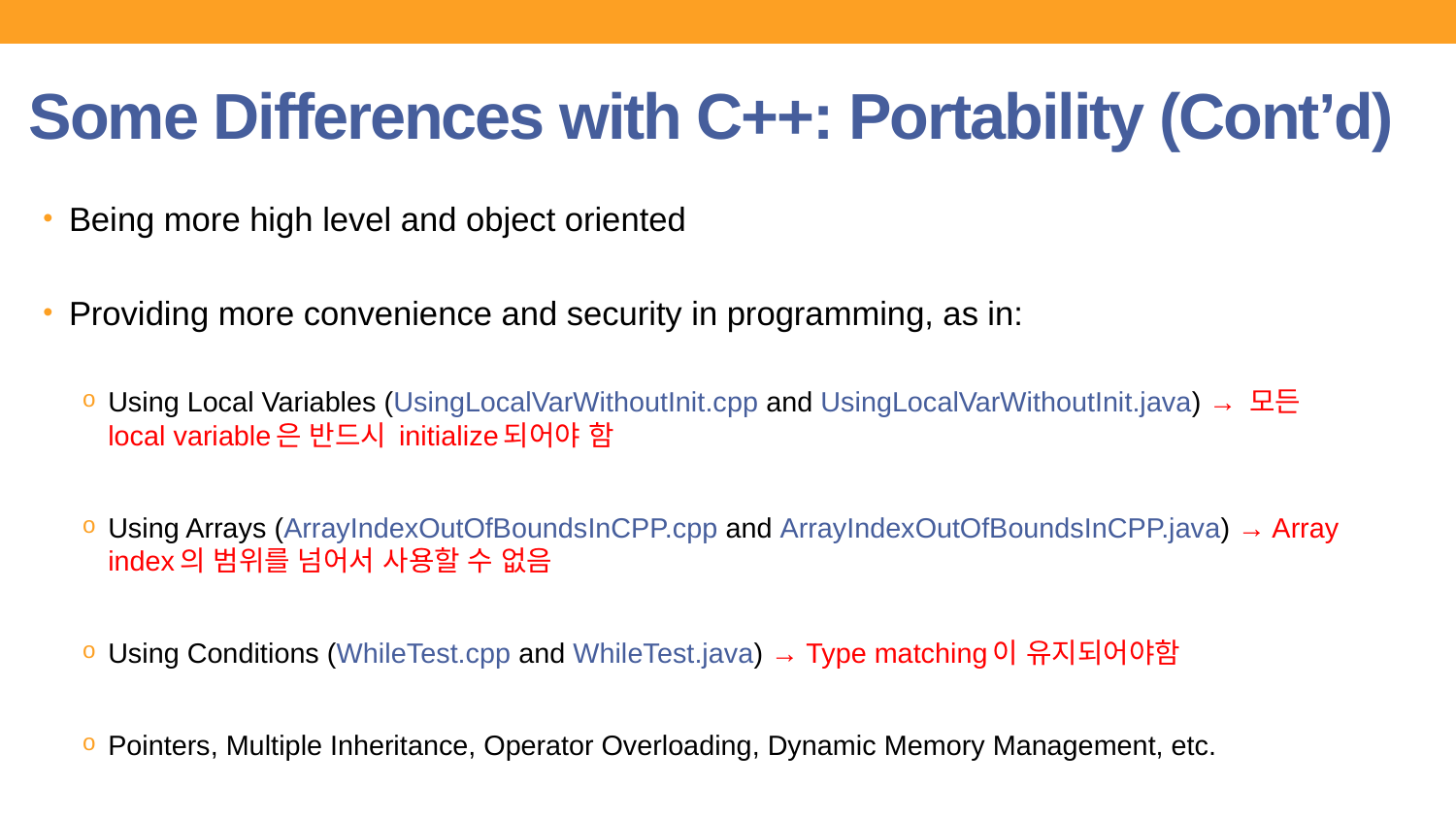

Some Differences with C++: Portability (Cont’d)
Being more high level and object oriented

Providing more convenience and security in programming, as in:

Using Local Variables (UsingLocalVarWithoutInit.cpp and UsingLocalVarWithoutInit.java) → 모든 local variable은 반드시 initialize되어야 함

Using Arrays (ArrayIndexOutOfBoundsInCPP.cpp and ArrayIndexOutOfBoundsInCPP.java) → Array index의 범위를 넘어서 사용할 수 없음

Using Conditions (WhileTest.cpp and WhileTest.java) → Type matching이 유지되어야함

Pointers, Multiple Inheritance, Operator Overloading, Dynamic Memory Management, etc.